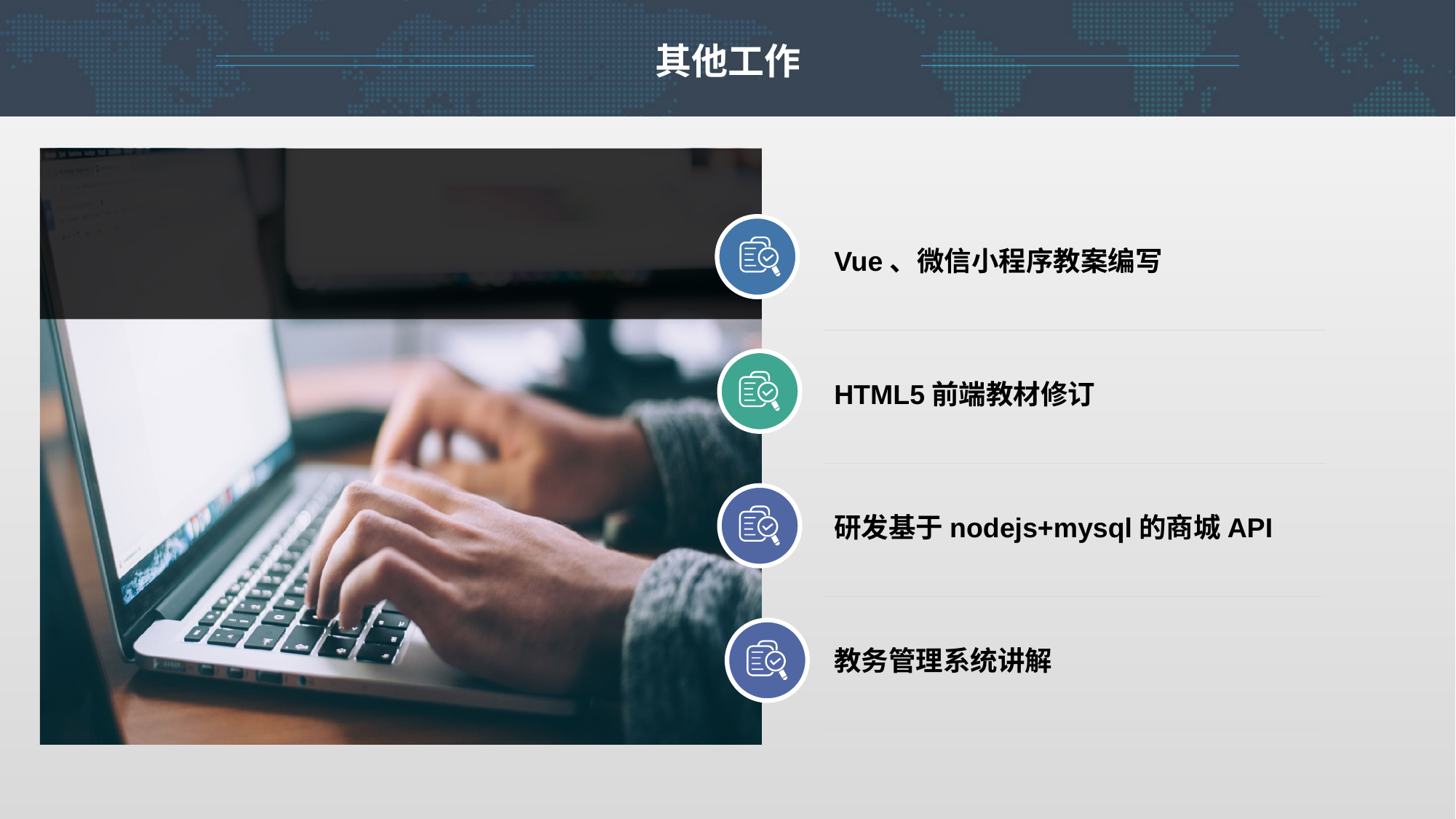

其他工作

Vue、微信小程序教案编写

HTML5前端教材修订

研发基于nodejs+mysql的商城API

教务管理系统讲解